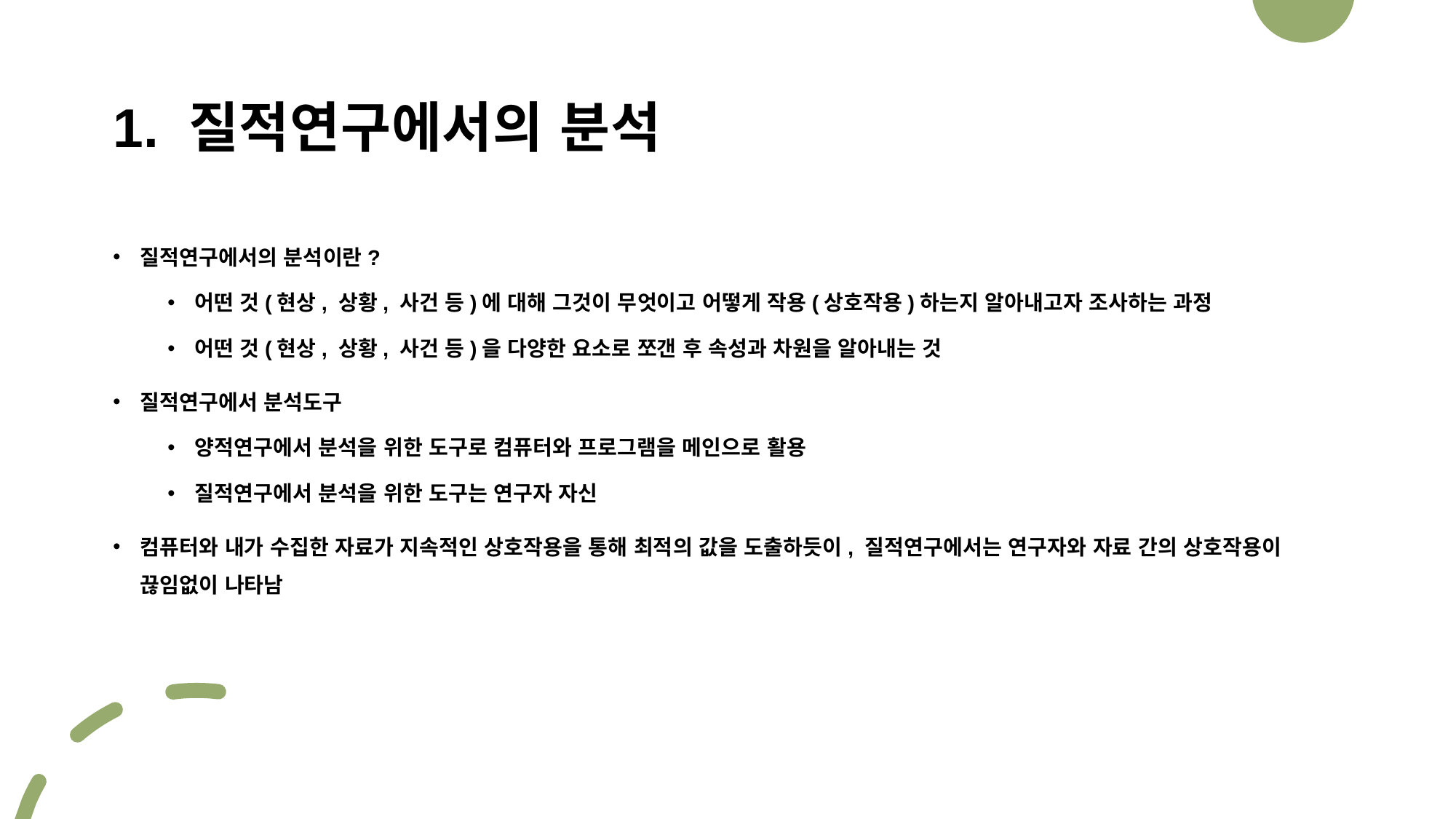

# 1. 질적연구에서의 분석
질적연구에서의 분석이란?
어떤 것(현상, 상황, 사건 등)에 대해 그것이 무엇이고 어떻게 작용(상호작용)하는지 알아내고자 조사하는 과정
어떤 것(현상, 상황, 사건 등)을 다양한 요소로 쪼갠 후 속성과 차원을 알아내는 것
질적연구에서 분석도구
양적연구에서 분석을 위한 도구로 컴퓨터와 프로그램을 메인으로 활용
질적연구에서 분석을 위한 도구는 연구자 자신
컴퓨터와 내가 수집한 자료가 지속적인 상호작용을 통해 최적의 값을 도출하듯이, 질적연구에서는 연구자와 자료 간의 상호작용이 끊임없이 나타남